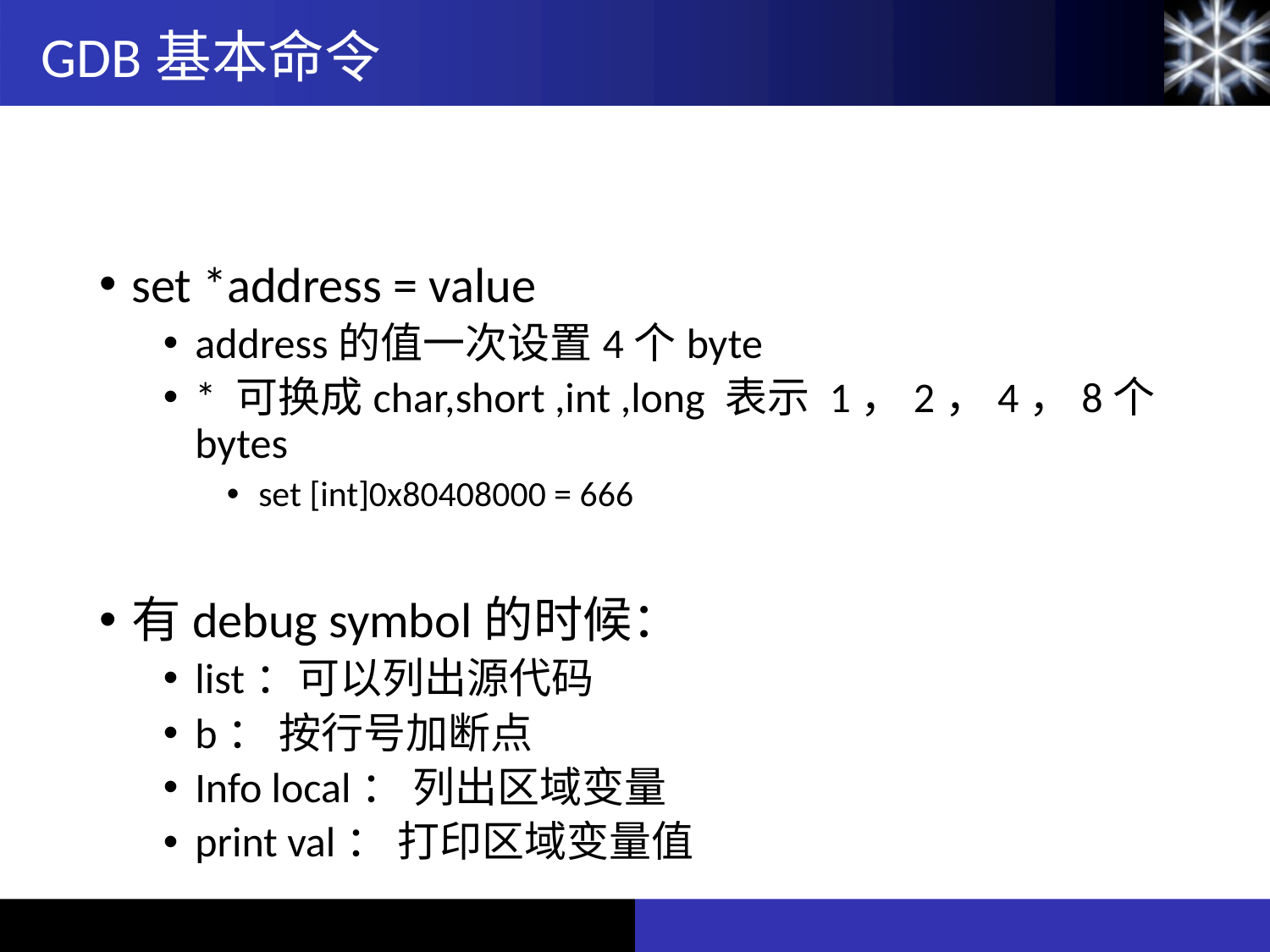

GDB基本命令
set *address = value
address的值一次设置4个byte
* 可换成char,short ,int ,long 表示 1，2，4，8个bytes
set [int]0x80408000 = 666

有debug symbol的时候：
list：可以列出源代码
b： 按行号加断点
Info local： 列出区域变量
print val： 打印区域变量值